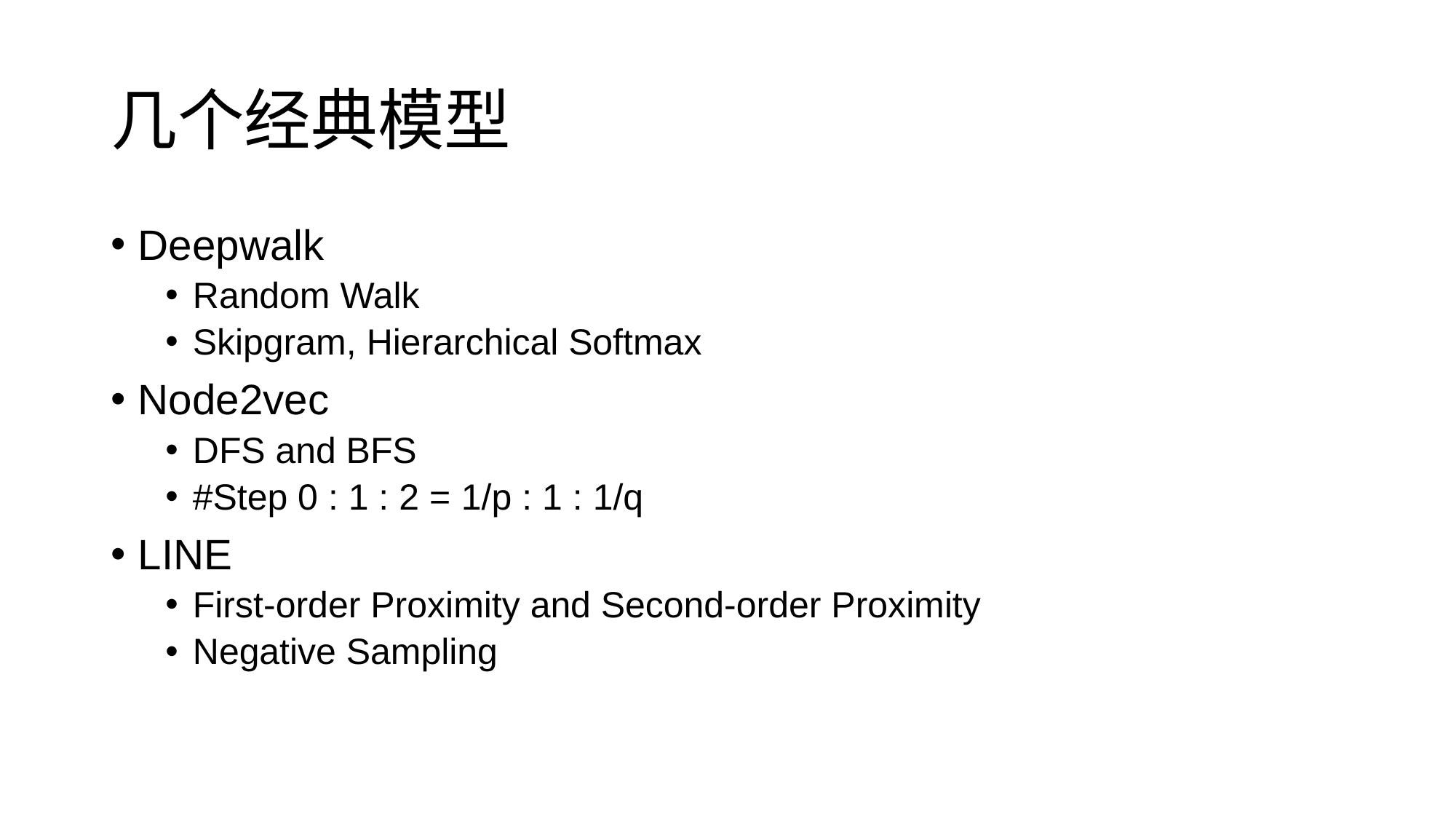

# 几个经典模型
Deepwalk
Random Walk
Skipgram, Hierarchical Softmax
Node2vec
DFS and BFS
#Step 0 : 1 : 2 = 1/p : 1 : 1/q
LINE
First-order Proximity and Second-order Proximity
Negative Sampling